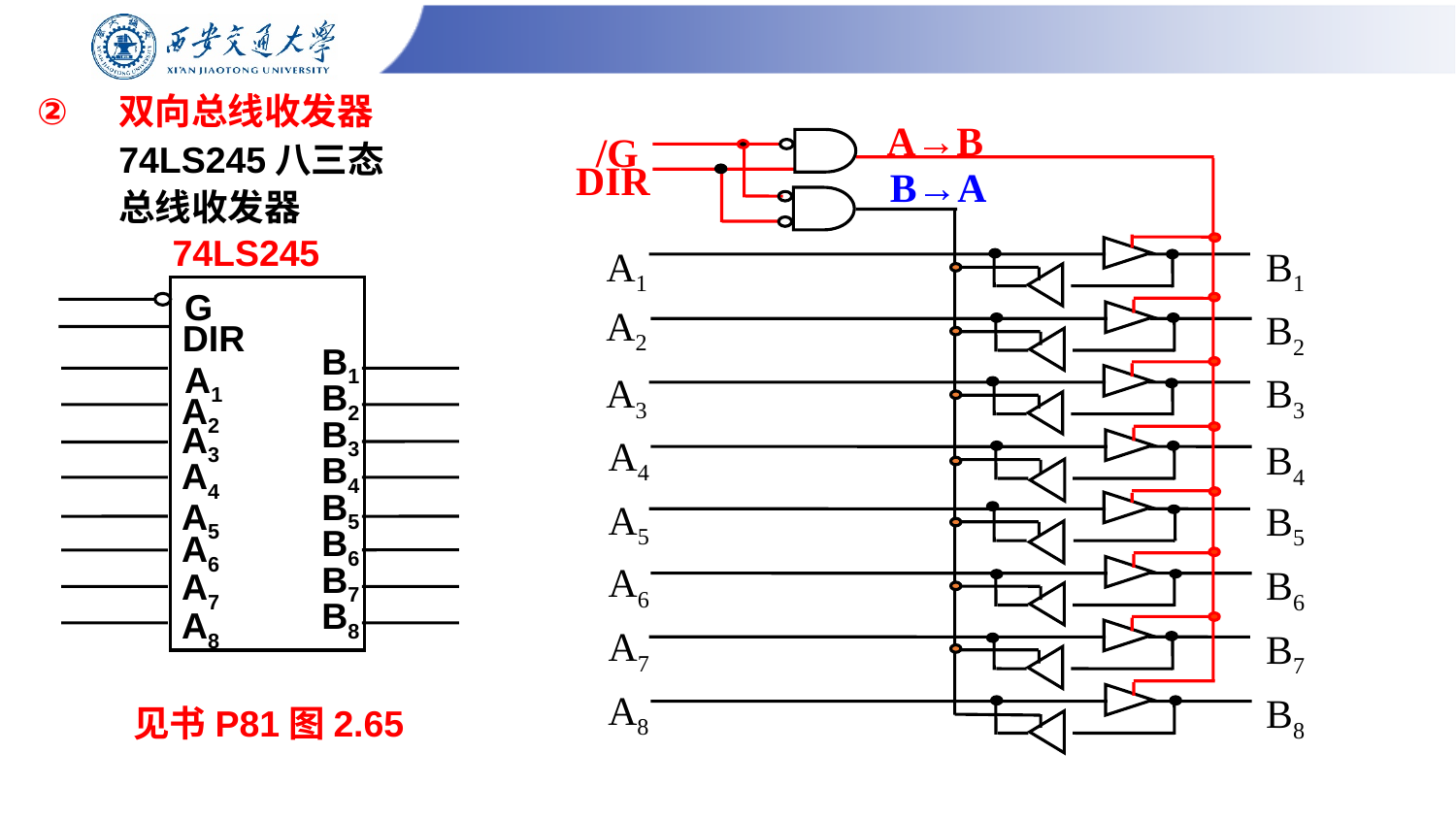

# 双向总线收发器74LS245八三态总线收发器
A→B
/G

DIR
B→A

A1

B1

A2

B2

A3
B3

A4

B4

A5

B5

A6

B6

A7

B7

A8
B8

74LS245

G

DIR

B1
A1
B2

A2
B3

A3
B4

A4
B5

A5
B6

A6
B7

A7
B8

A8

见书P81图2.65